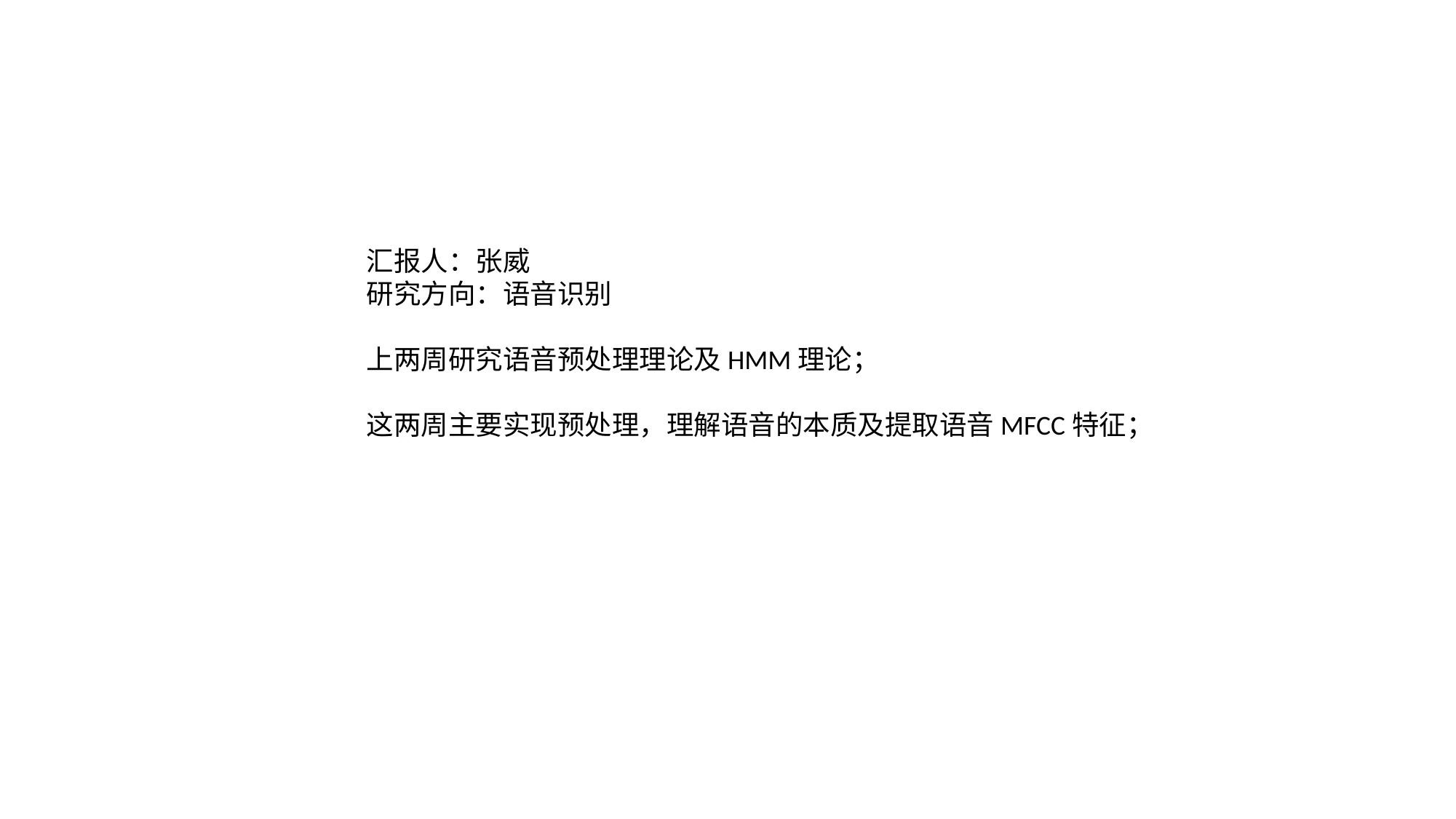

汇报人：张威
研究方向：语音识别

上两周研究语音预处理理论及HMM理论；

这两周主要实现预处理，理解语音的本质及提取语音MFCC特征；